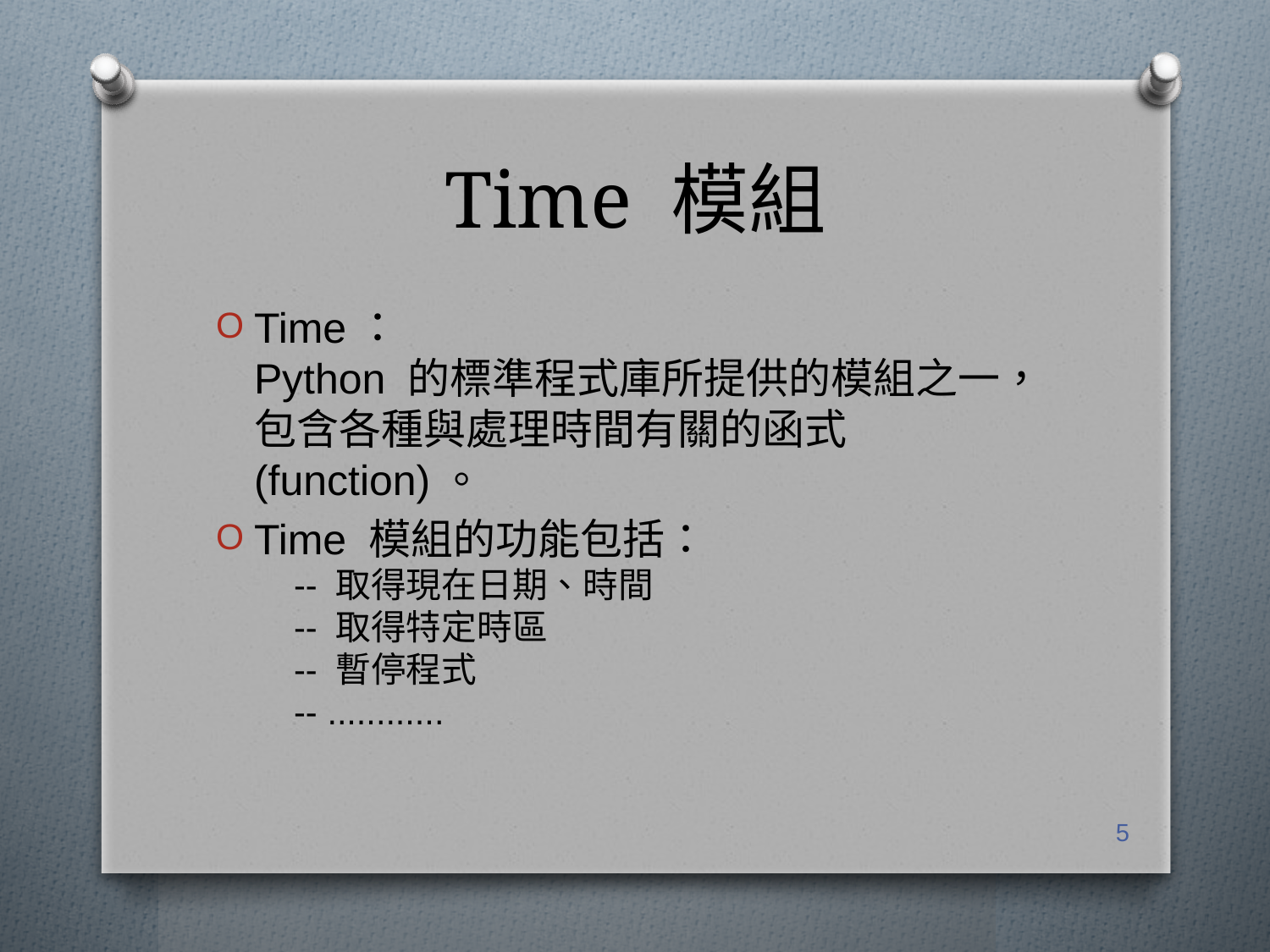

# Time 模組
Time：
Python 的標準程式庫所提供的模組之一，包含各種與處理時間有關的函式(function)。
Time 模組的功能包括：
    -- 取得現在日期、時間
    -- 取得特定時區
    -- 暫停程式
    -- ............
5